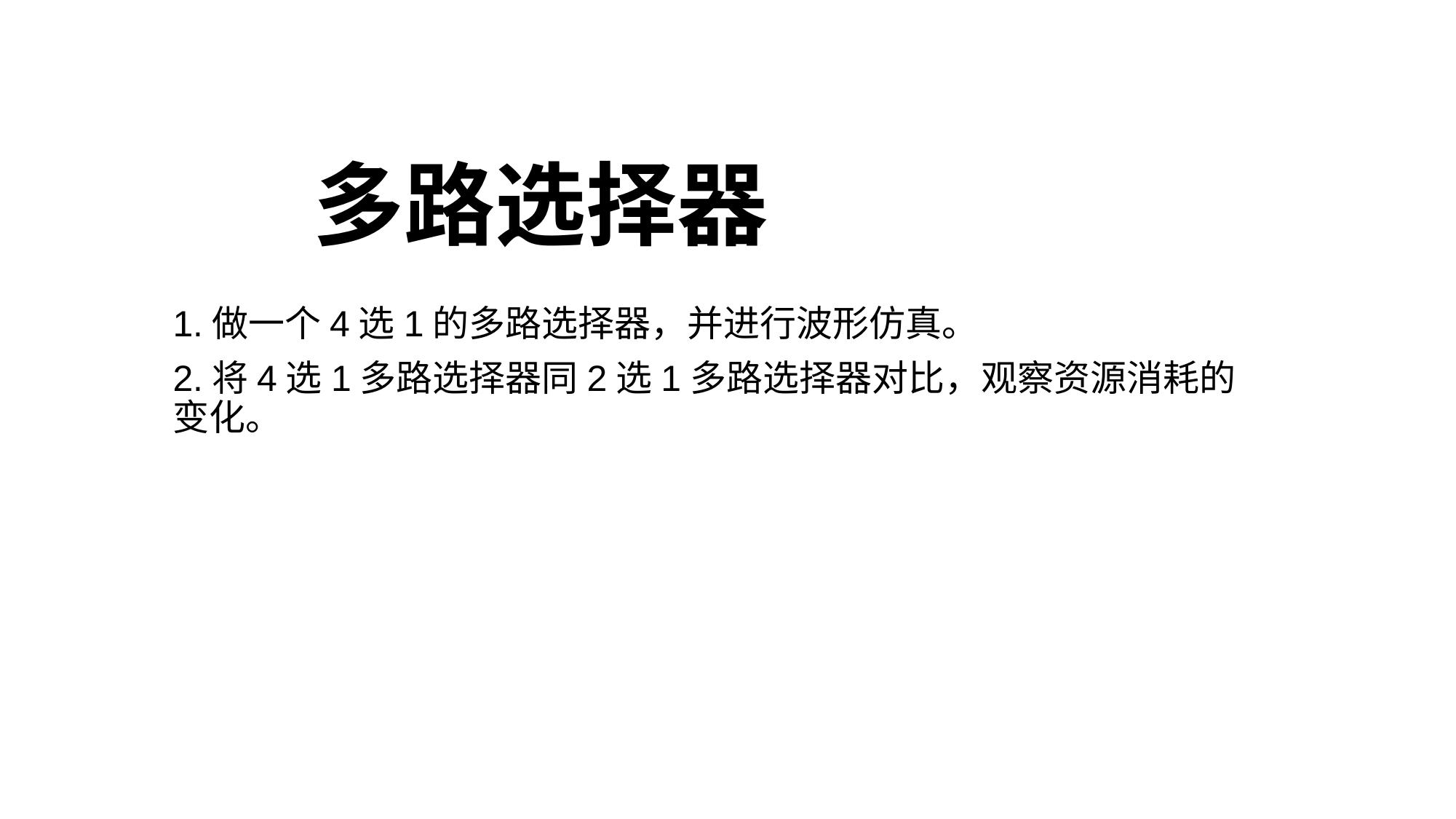

多路选择器
1.做一个4选1的多路选择器，并进行波形仿真。
2.将4选1多路选择器同2选1多路选择器对比，观察资源消耗的变化。